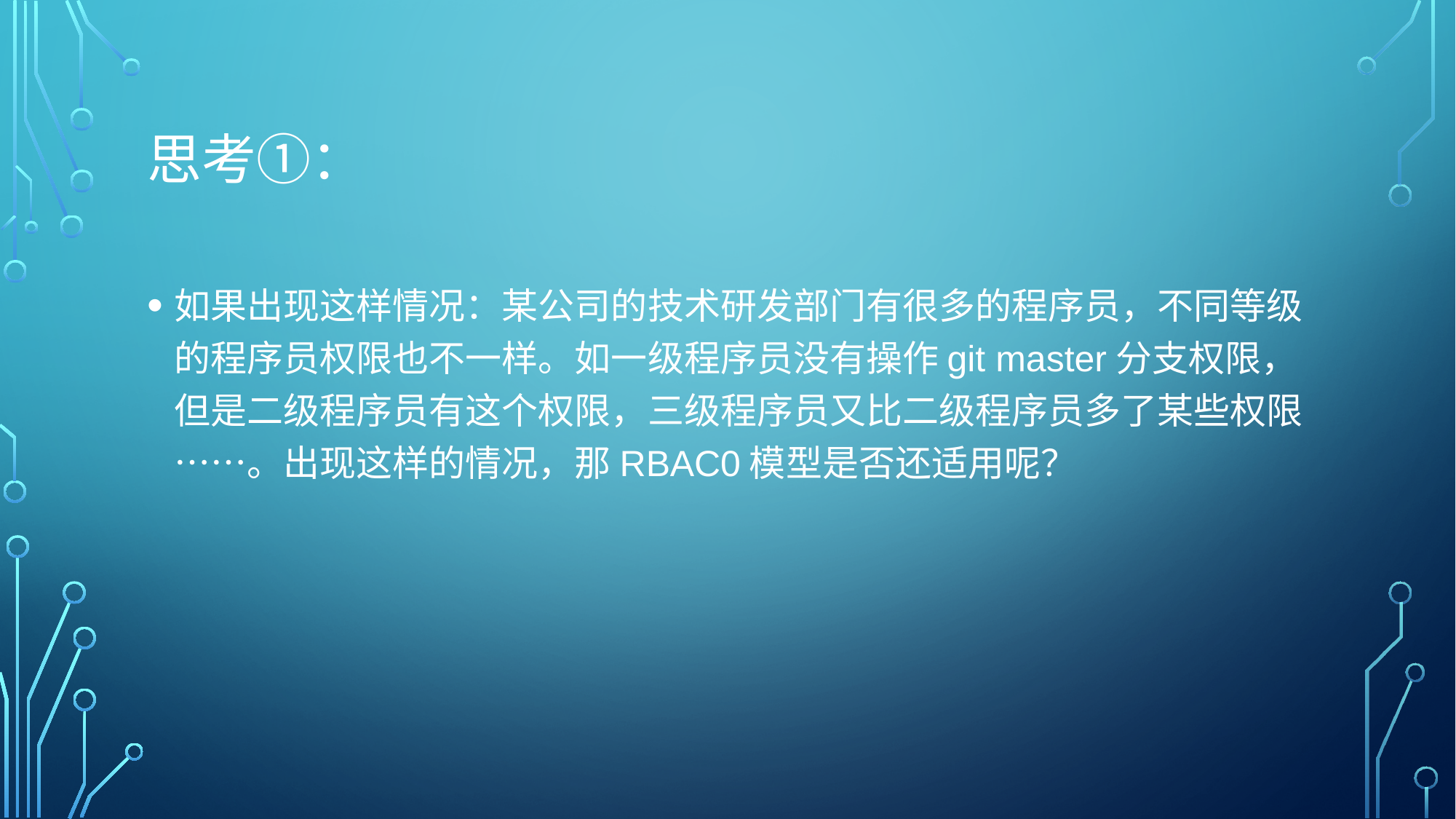

# 思考①：
如果出现这样情况：某公司的技术研发部门有很多的程序员，不同等级的程序员权限也不一样。如一级程序员没有操作git master分支权限，但是二级程序员有这个权限，三级程序员又比二级程序员多了某些权限……。出现这样的情况，那RBAC0模型是否还适用呢？